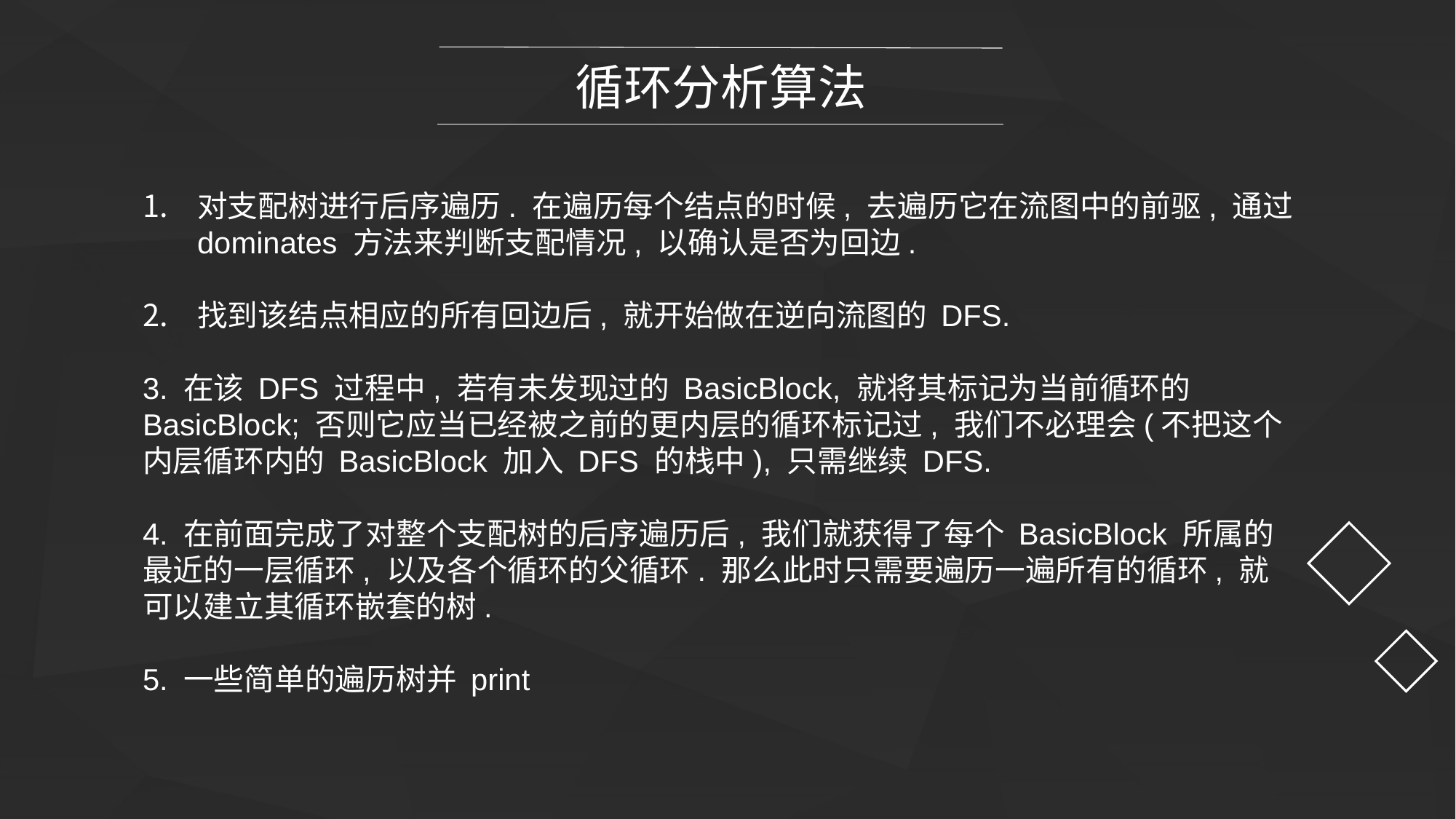

循环分析算法
对支配树进行后序遍历. 在遍历每个结点的时候, 去遍历它在流图中的前驱, 通过 dominates 方法来判断支配情况, 以确认是否为回边.

找到该结点相应的所有回边后, 就开始做在逆向流图的 DFS.

3. 在该 DFS 过程中, 若有未发现过的 BasicBlock, 就将其标记为当前循环的 BasicBlock; 否则它应当已经被之前的更内层的循环标记过, 我们不必理会(不把这个内层循环内的 BasicBlock 加入 DFS 的栈中), 只需继续 DFS.

4. 在前面完成了对整个支配树的后序遍历后, 我们就获得了每个 BasicBlock 所属的最近的一层循环, 以及各个循环的父循环. 那么此时只需要遍历一遍所有的循环, 就可以建立其循环嵌套的树.

5. 一些简单的遍历树并 print